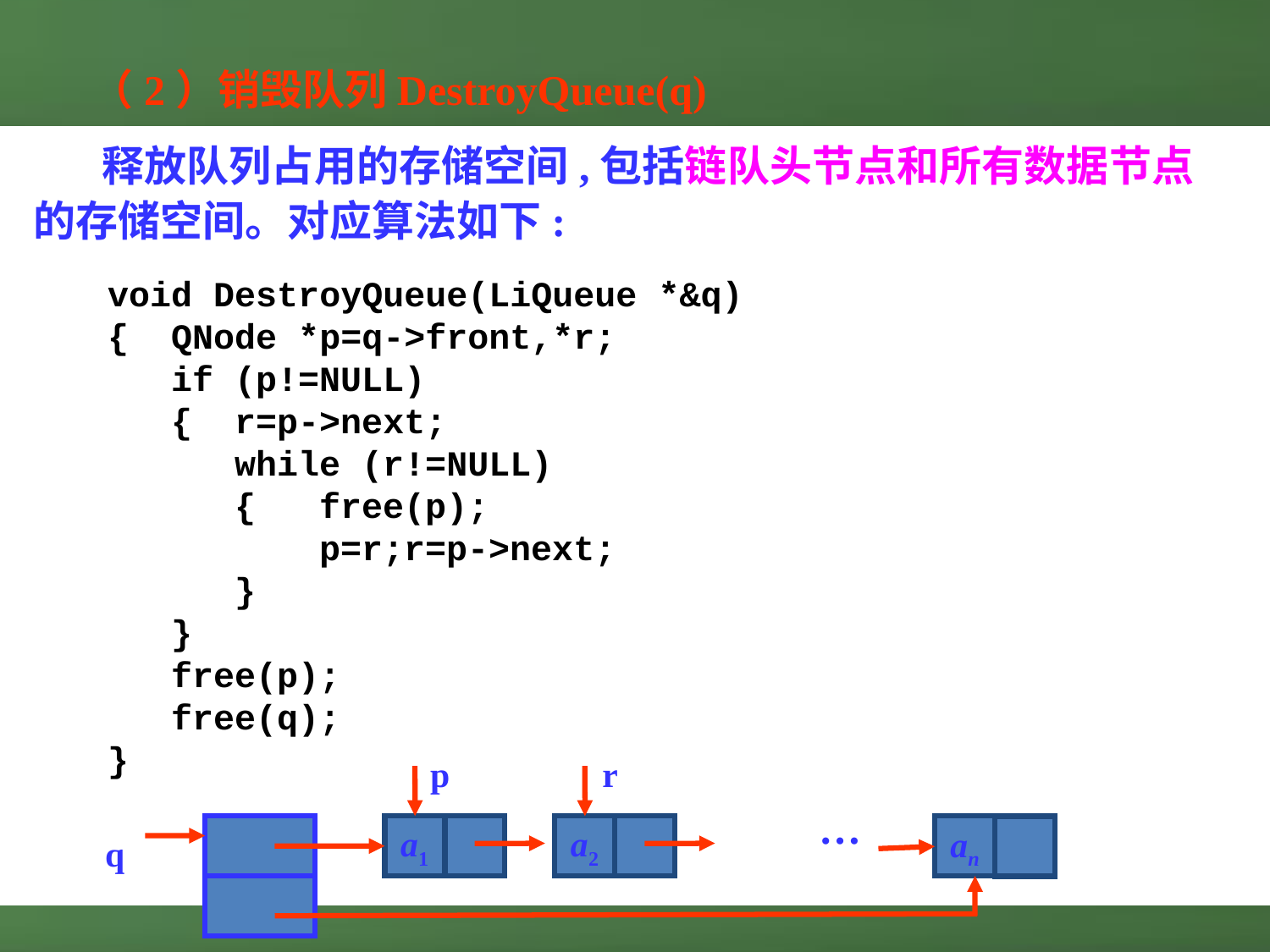

（2）销毁队列DestroyQueue(q)
      释放队列占用的存储空间,包括链队头节点和所有数据节点的存储空间。对应算法如下:
void DestroyQueue(LiQueue *&q)
{  QNode *p=q->front,*r;
   if (p!=NULL)
   {  r=p->next;
	while (r!=NULL)
	{   free(p);
	    p=r;r=p->next;
	}
   }
   free(p);
   free(q);
}
p
r

…

a1
a2

an

q